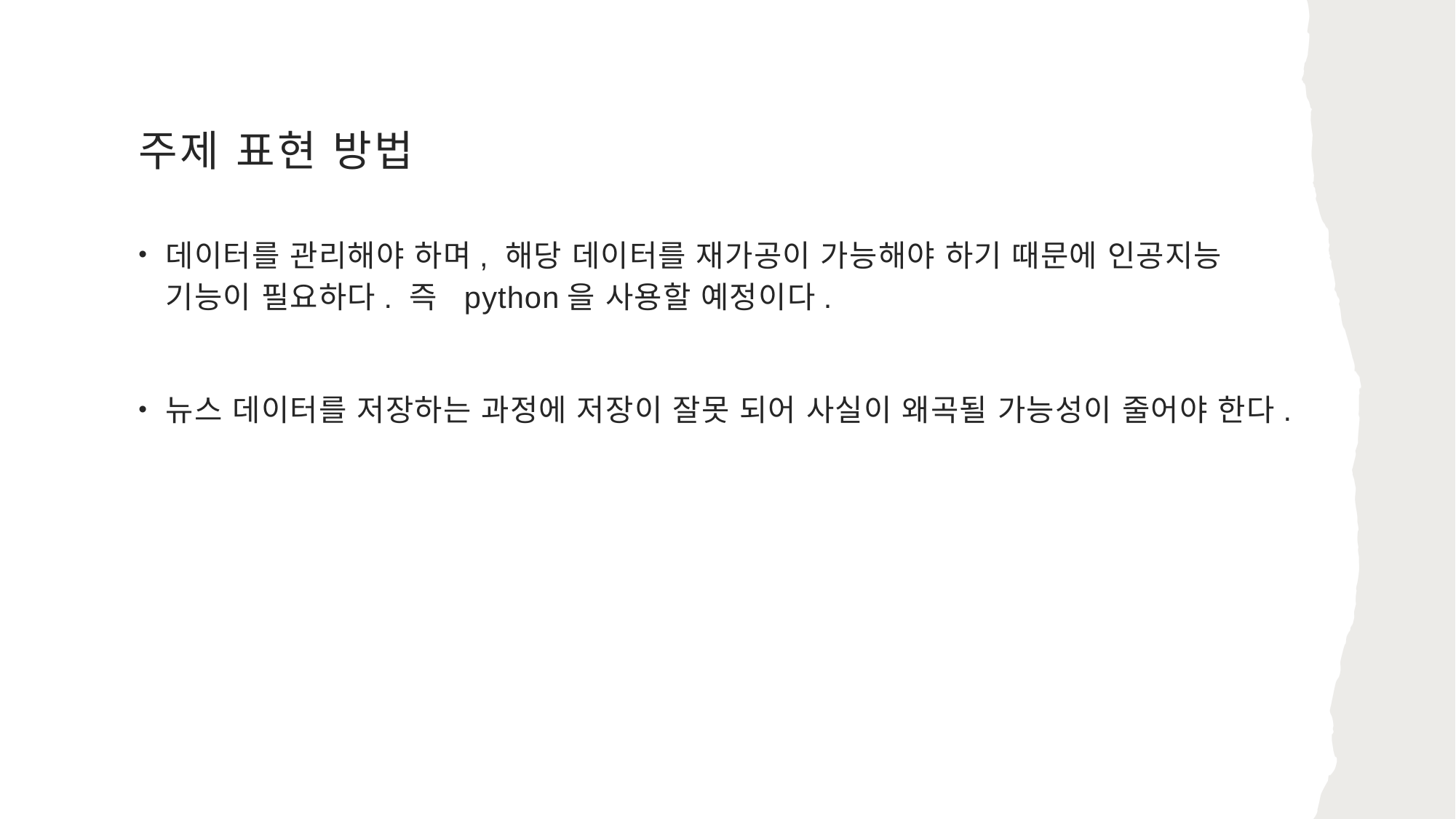

# 주제 표현 방법
데이터를 관리해야 하며, 해당 데이터를 재가공이 가능해야 하기 때문에 인공지능 기능이 필요하다. 즉  python을 사용할 예정이다.

뉴스 데이터를 저장하는 과정에 저장이 잘못 되어 사실이 왜곡될 가능성이 줄어야 한다.